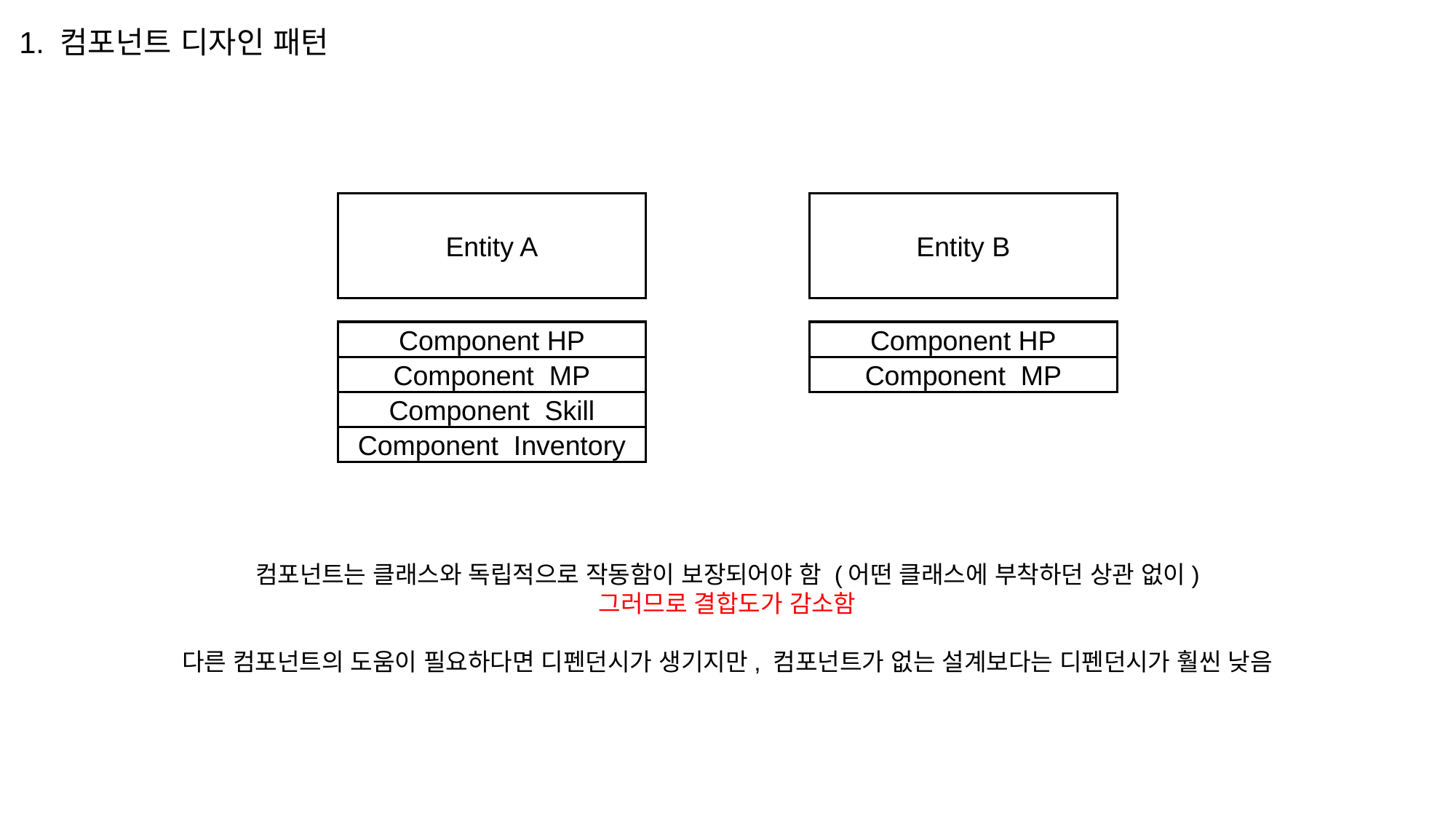

1. 컴포넌트 디자인 패턴
Entity A
Entity B
Component HP
Component HP
Component  MP
Component  MP
Component  Skill
Component  Inventory
컴포넌트는 클래스와 독립적으로 작동함이 보장되어야 함 (어떤 클래스에 부착하던 상관 없이)
그러므로 결합도가 감소함

다른 컴포넌트의 도움이 필요하다면 디펜던시가 생기지만, 컴포넌트가 없는 설계보다는 디펜던시가 훨씬 낮음